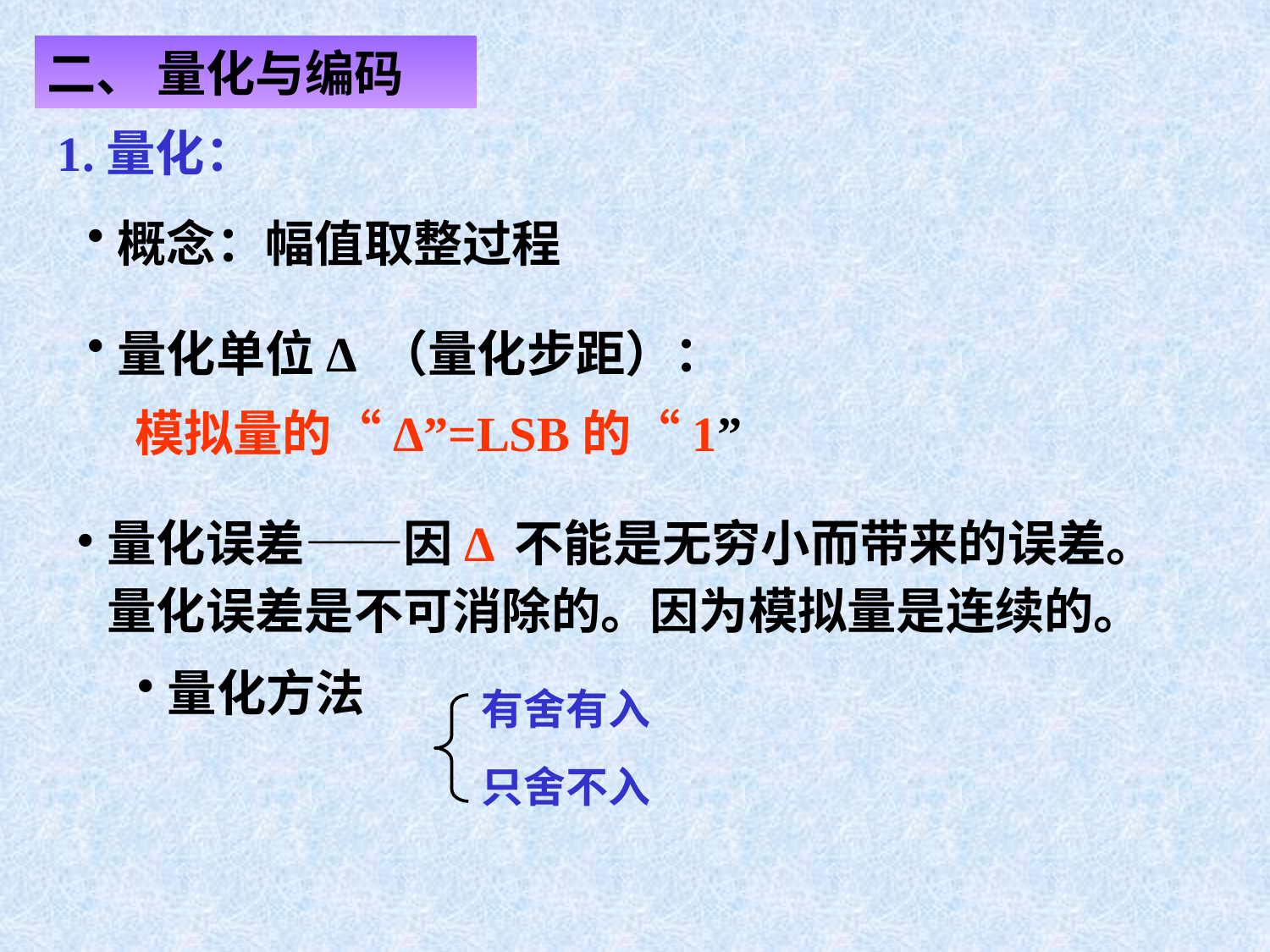

二、 量化与编码
1.量化：
概念：幅值取整过程
量化单位Δ （量化步距）：
模拟量的“Δ”=LSB的“1”
量化误差——因Δ 不能是无穷小而带来的误差。量化误差是不可消除的。因为模拟量是连续的。
量化方法
有舍有入

只舍不入